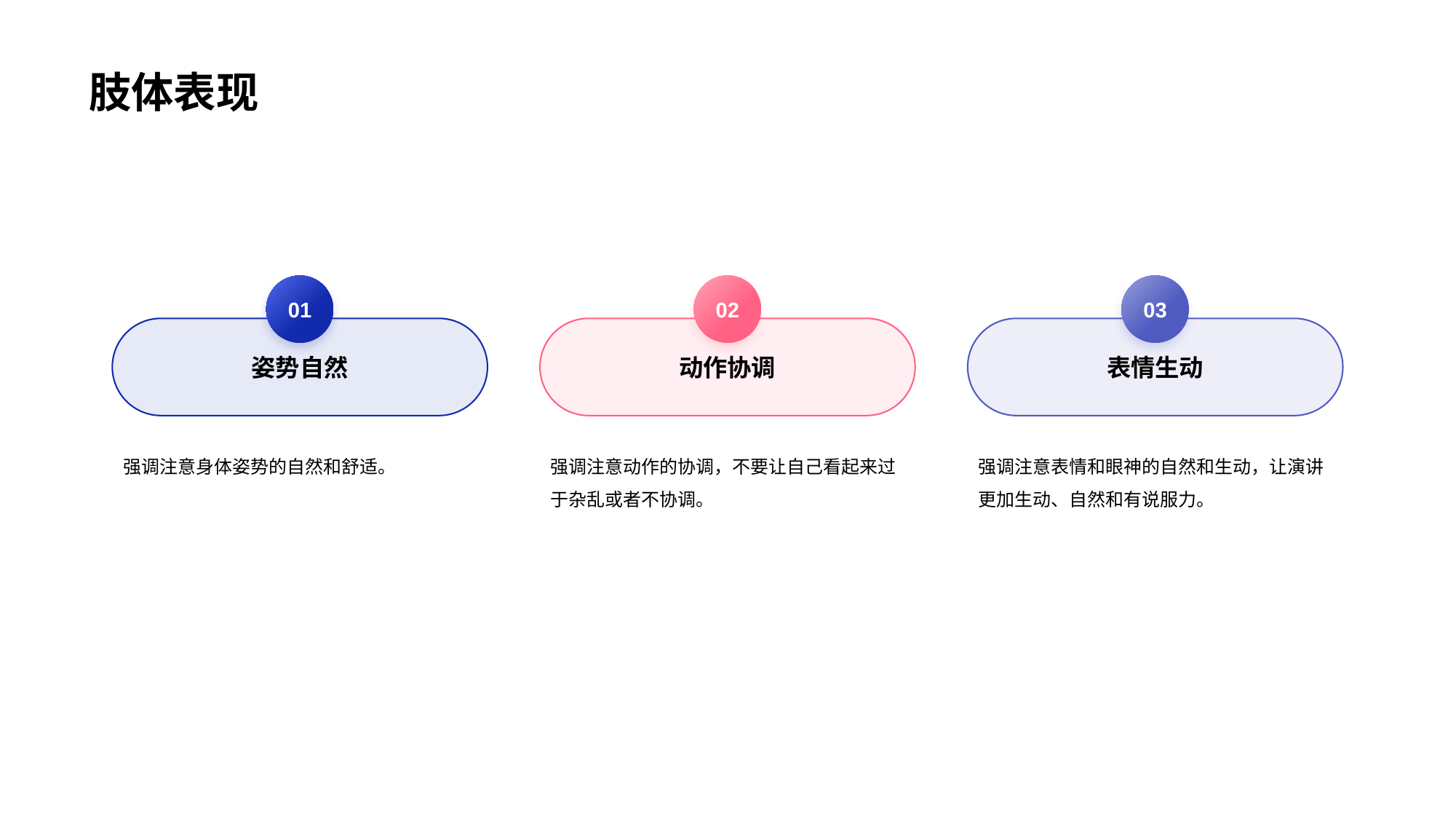

肢体表现
01
02
03
姿势自然
动作协调
表情生动
强调注意身体姿势的自然和舒适。
强调注意动作的协调，不要让自己看起来过于杂乱或者不协调。
强调注意表情和眼神的自然和生动，让演讲更加生动、自然和有说服力。